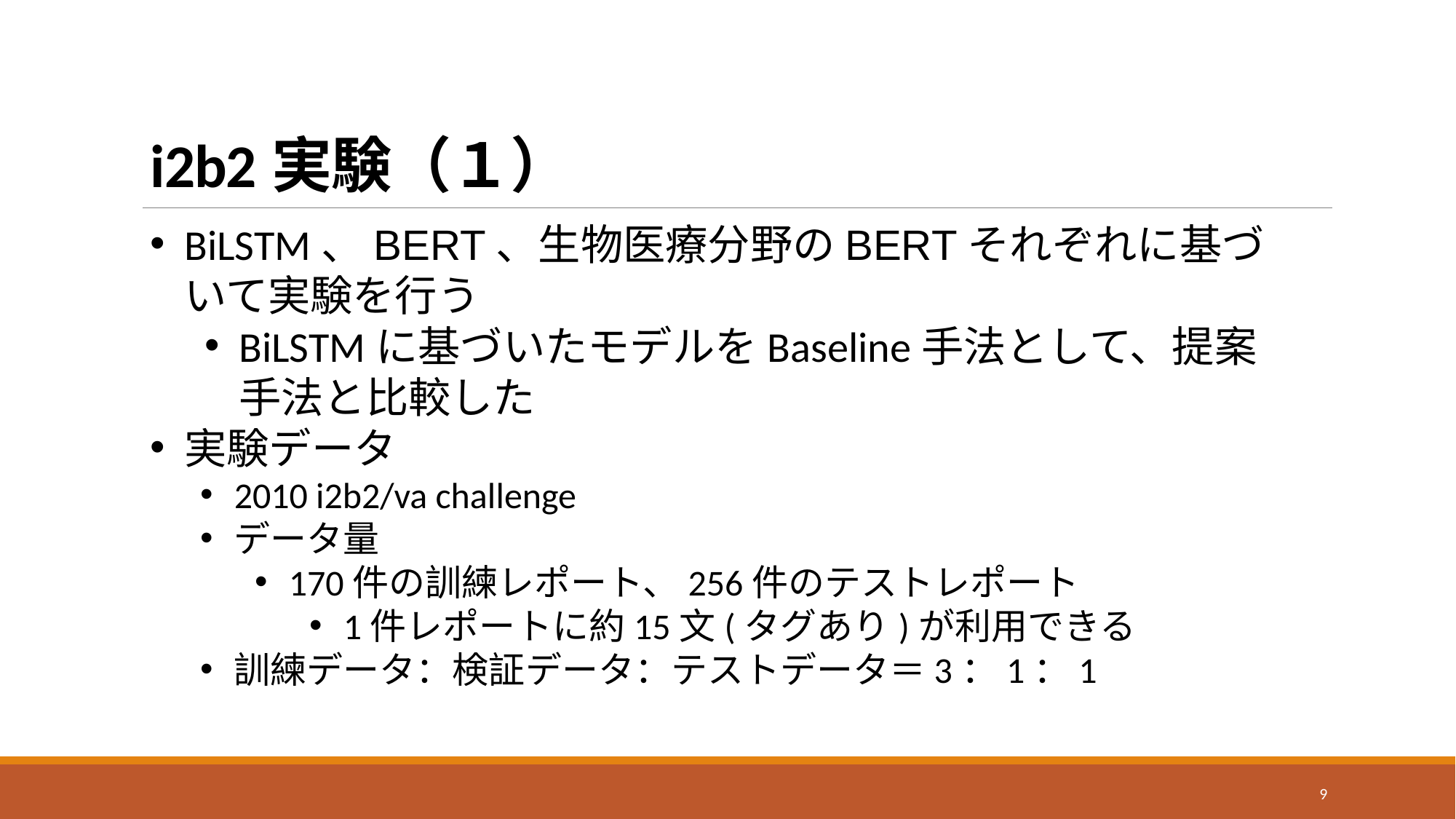

# i2b2実験（１）
BiLSTM、BERT、生物医療分野のBERTそれぞれに基づいて実験を行う
BiLSTMに基づいたモデルをBaseline手法として、提案手法と比較した
実験データ
2010 i2b2/va challenge
データ量
170件の訓練レポート、256件のテストレポート
1件レポートに約15文(タグあり)が利用できる
訓練データ：検証データ：テストデータ＝3：1：1

9